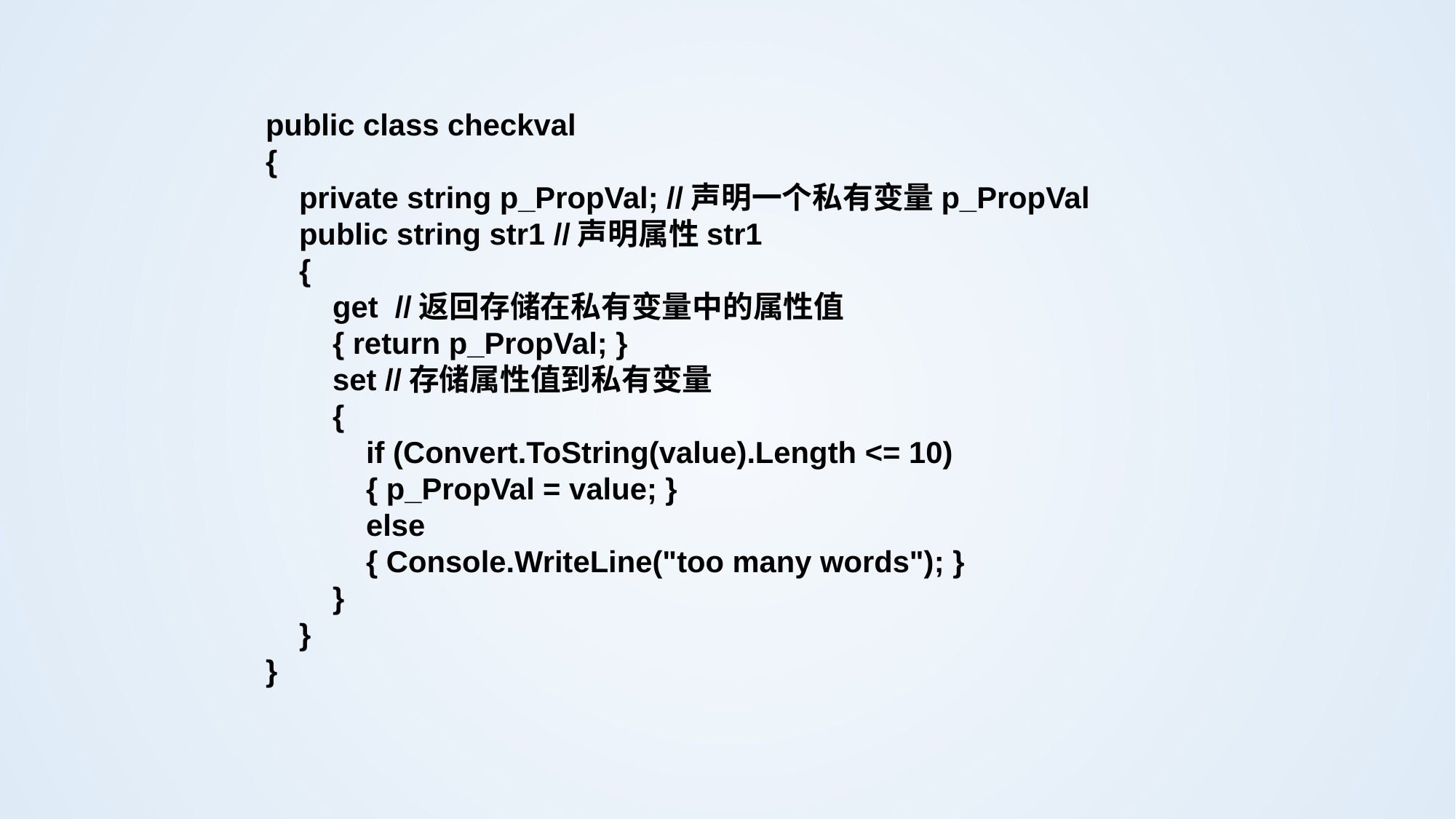

public class checkval
{
    private string p_PropVal; //声明一个私有变量p_PropVal
    public string str1 //声明属性str1
    {
        get  //返回存储在私有变量中的属性值
        { return p_PropVal; }
        set //存储属性值到私有变量
        {
            if (Convert.ToString(value).Length <= 10)
            { p_PropVal = value; }
            else
            { Console.WriteLine("too many words"); }
        }
    }
}